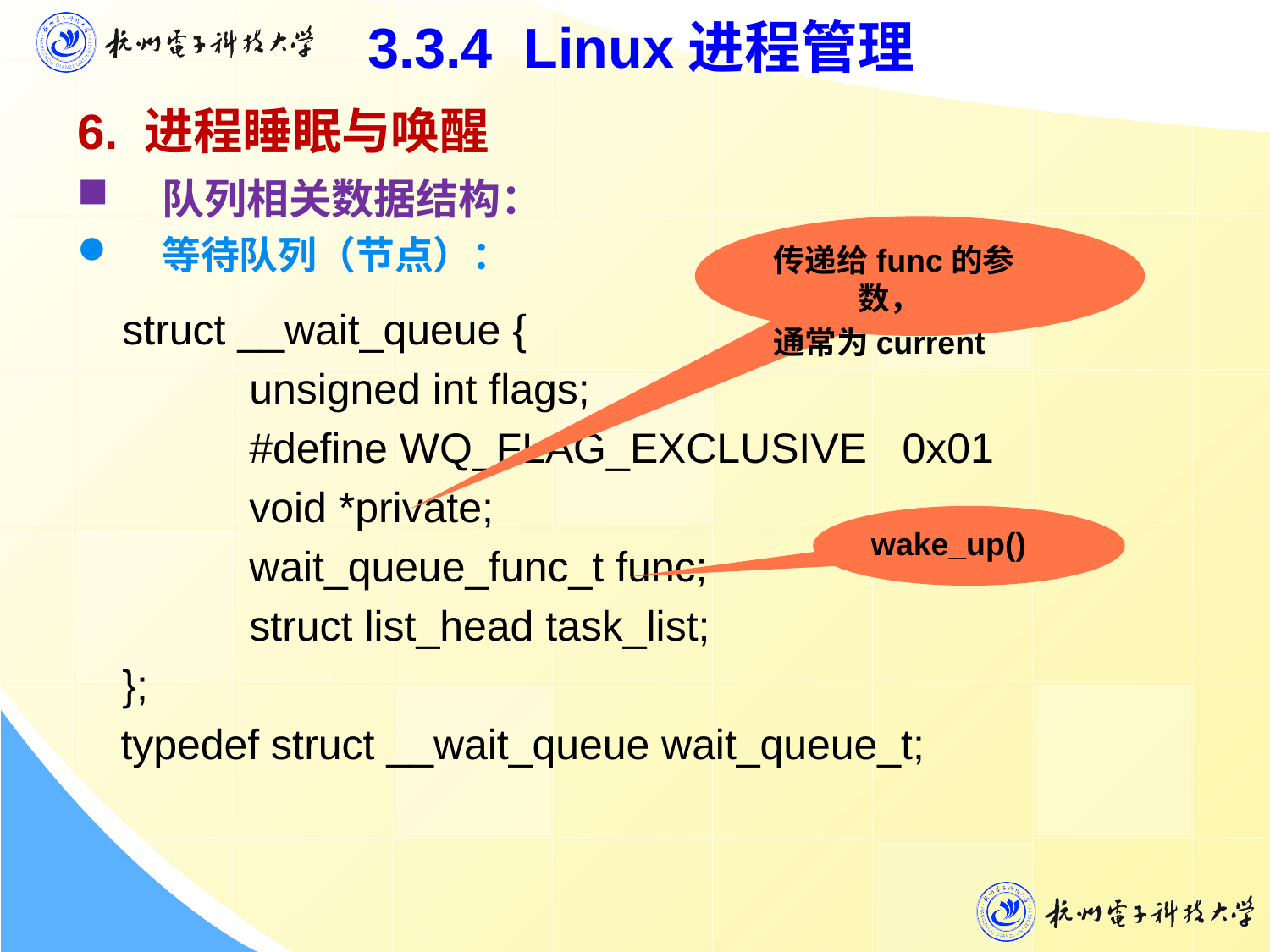

# 3.3.4  Linux进程管理
6. 进程睡眠与唤醒
队列相关数据结构：
等待队列（节点）：
传递给func的参数，
通常为current
	struct __wait_queue {
		unsigned int flags;
		#define WQ_FLAG_EXCLUSIVE   0x01
		void *private;
		wait_queue_func_t func;
 		struct list_head task_list;
	};
       typedef struct __wait_queue wait_queue_t;
wake_up()